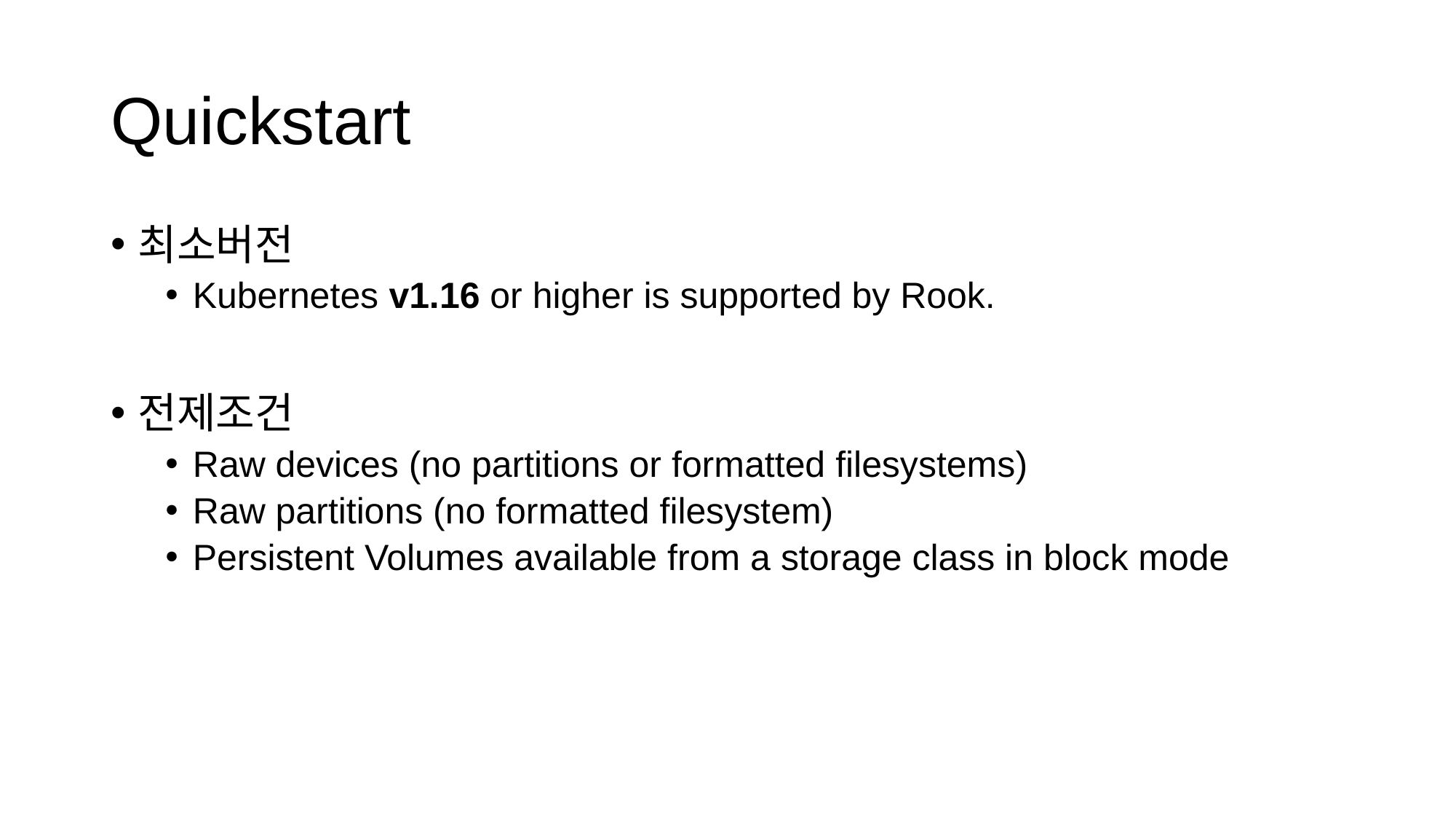

# Quickstart
최소버전
Kubernetes v1.16 or higher is supported by Rook.

전제조건
Raw devices (no partitions or formatted filesystems)
Raw partitions (no formatted filesystem)
Persistent Volumes available from a storage class in block mode